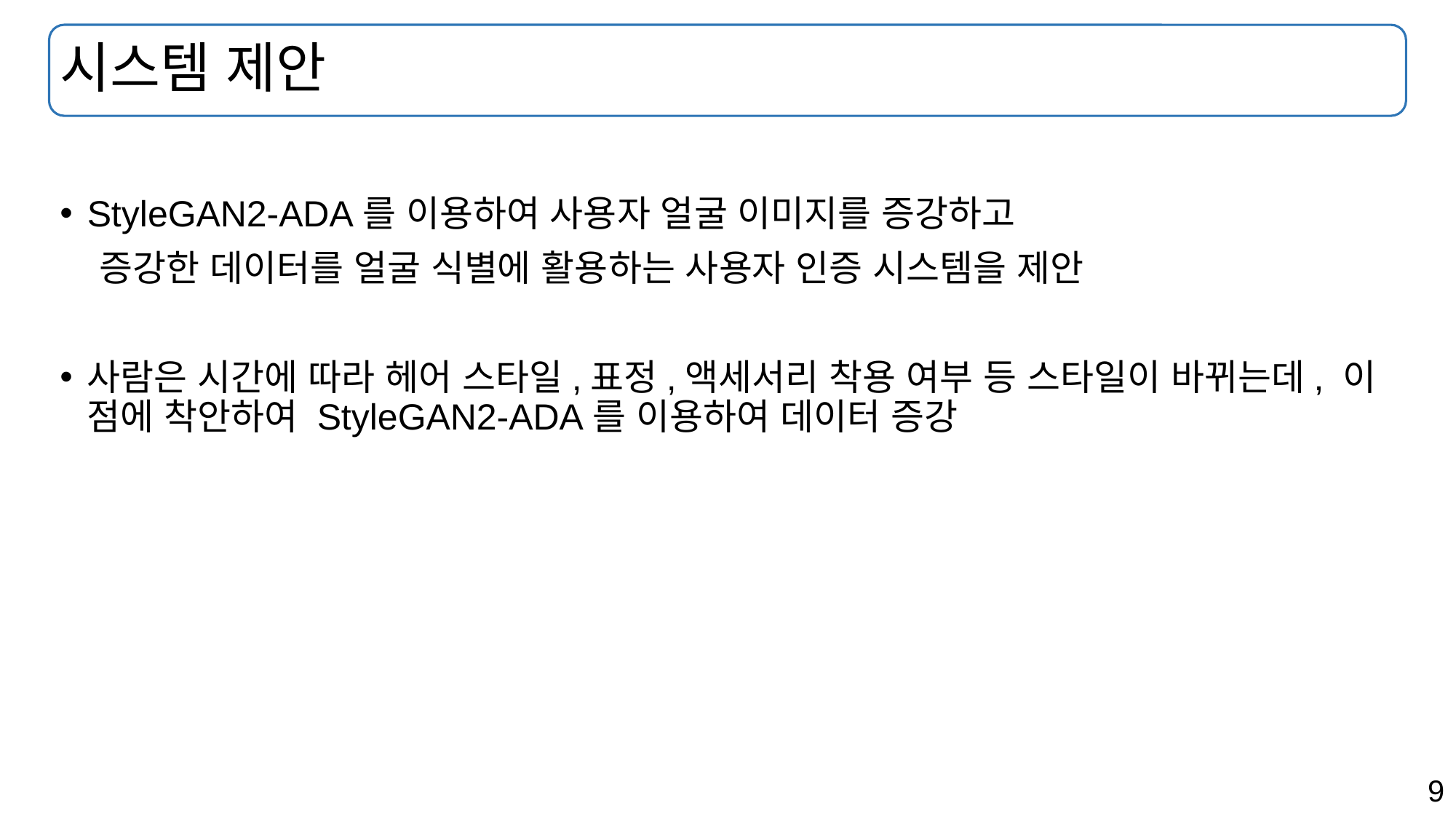

# 시스템 제안
StyleGAN2-ADA를 이용하여 사용자 얼굴 이미지를 증강하고
   증강한 데이터를 얼굴 식별에 활용하는 사용자 인증 시스템을 제안

사람은 시간에 따라 헤어 스타일,표정,액세서리 착용 여부 등 스타일이 바뀌는데, 이 점에 착안하여 StyleGAN2-ADA를 이용하여 데이터 증강